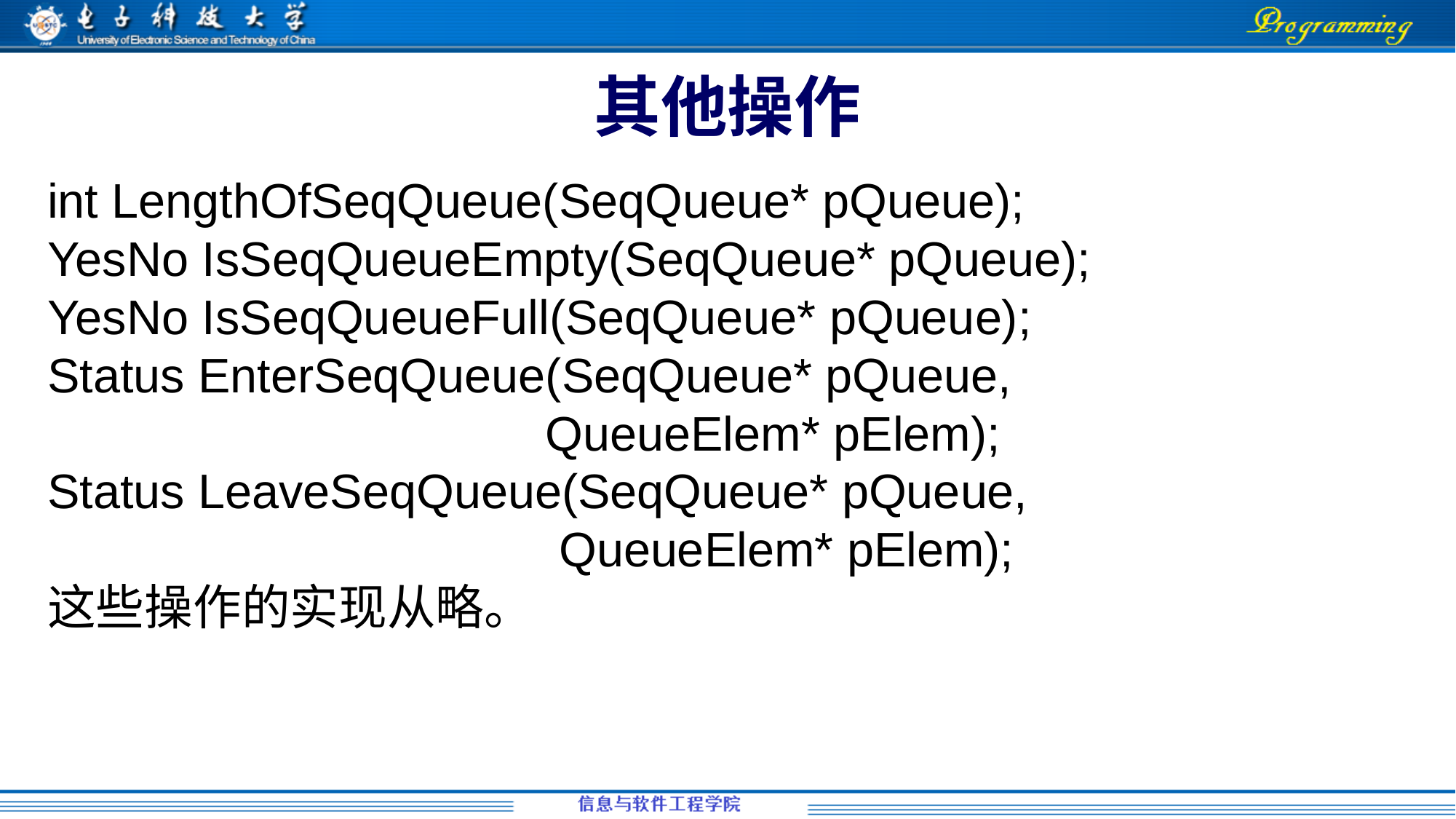

# 其他操作
int LengthOfSeqQueue(SeqQueue* pQueue);
YesNo IsSeqQueueEmpty(SeqQueue* pQueue);
YesNo IsSeqQueueFull(SeqQueue* pQueue);
Status EnterSeqQueue(SeqQueue* pQueue,
                                     QueueElem* pElem);
Status LeaveSeqQueue(SeqQueue* pQueue,
                                      QueueElem* pElem);
这些操作的实现从略。